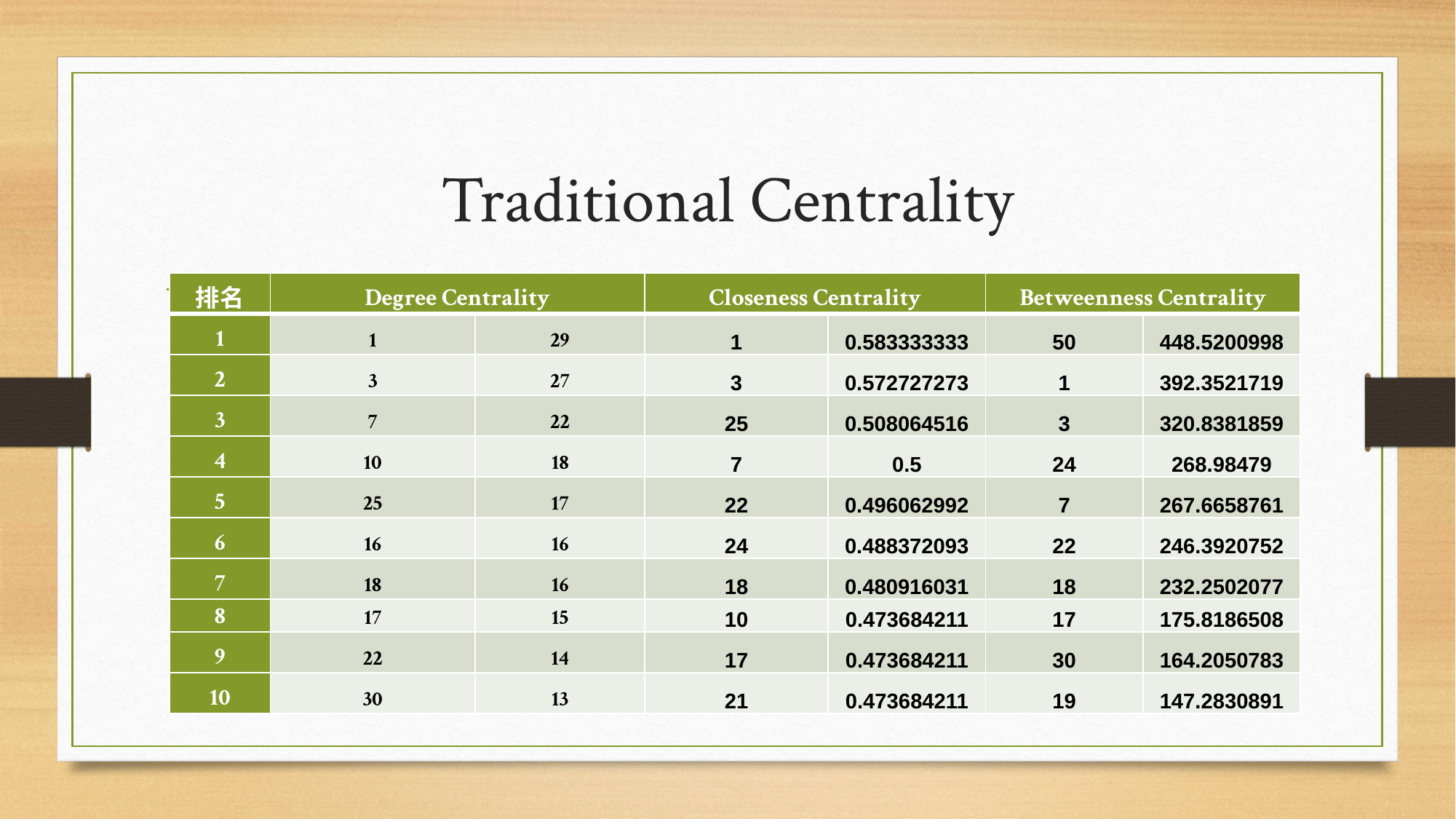

# Traditional Centrality
| 排名 | Degree Centrality |  | Closeness Centrality |  | Betweenness Centrality |  |
| --- | --- | --- | --- | --- | --- | --- |
| 1 | 1 | 29 | 1 | 0.583333333 | 50 | 448.5200998 |
| 2 | 3 | 27 | 3 | 0.572727273 | 1 | 392.3521719 |
| 3 | 7 | 22 | 25 | 0.508064516 | 3 | 320.8381859 |
| 4 | 10 | 18 | 7 | 0.5 | 24 | 268.98479 |
| 5 | 25 | 17 | 22 | 0.496062992 | 7 | 267.6658761 |
| 6 | 16 | 16 | 24 | 0.488372093 | 22 | 246.3920752 |
| 7 | 18 | 16 | 18 | 0.480916031 | 18 | 232.2502077 |
| 8 | 17 | 15 | 10 | 0.473684211 | 17 | 175.8186508 |
| 9 | 22 | 14 | 17 | 0.473684211 | 30 | 164.2050783 |
| 10 | 30 | 13 | 21 | 0.473684211 | 19 | 147.2830891 |